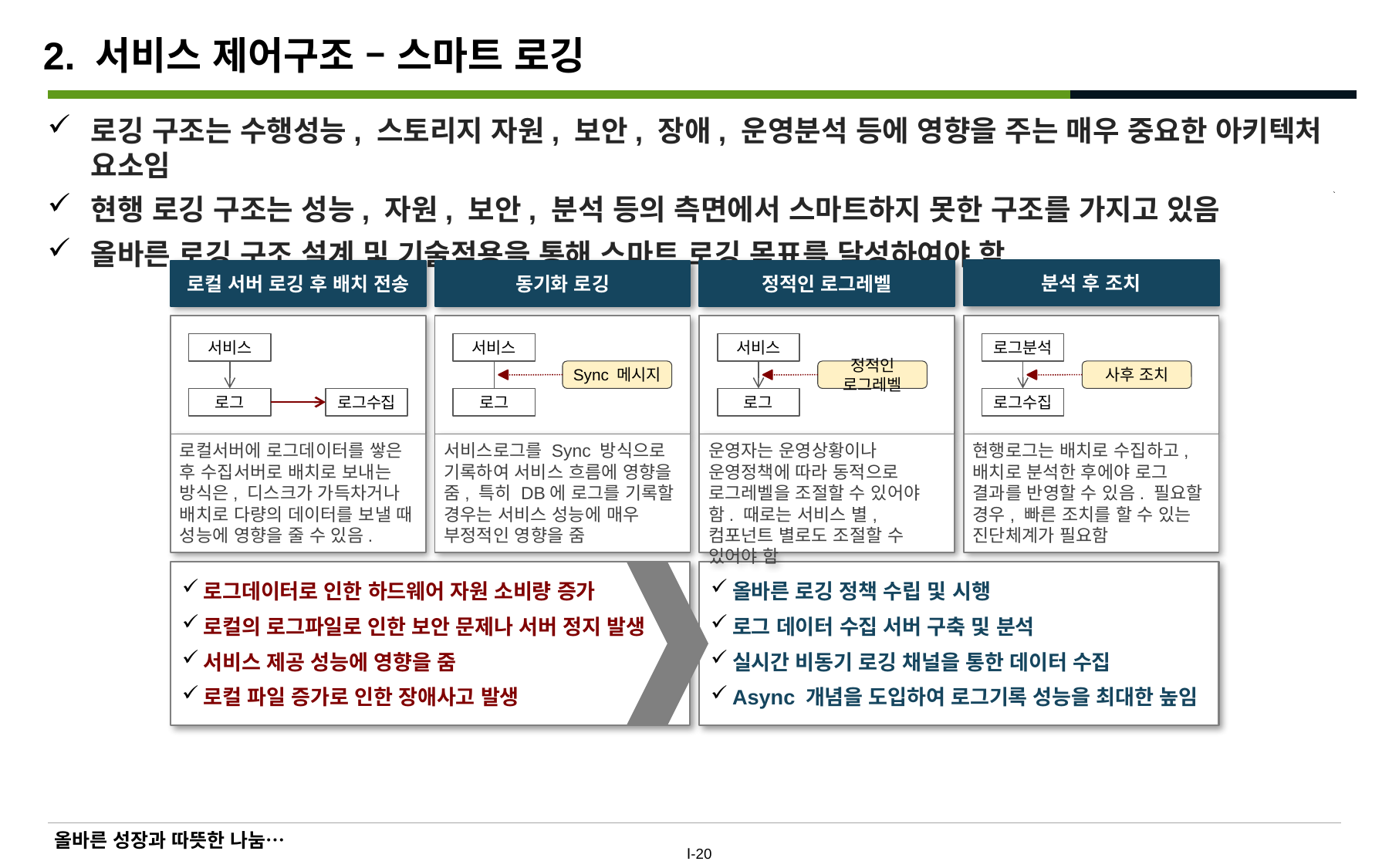

# 2. 서비스 제어구조 – 스마트 로깅
로깅 구조는 수행성능, 스토리지 자원, 보안, 장애, 운영분석 등에 영향을 주는 매우 중요한 아키텍처 요소임
현행 로깅 구조는 성능, 자원, 보안, 분석 등의 측면에서 스마트하지 못한 구조를 가지고 있음
올바른 로깅 구조 설계 및 기술적용을 통해 스마트 로깅 목표를 달성하여야 함
분석 후 조치
로컬 서버 로깅 후 배치 전송
동기화 로깅
정적인 로그레벨

서비스
서비스
서비스
로그분석
Sync 메시지
정적인 로그레벨
사후 조치

로그
로그수집
로그
로그
로그수집
로컬서버에 로그데이터를 쌓은 후 수집서버로 배치로 보내는 방식은, 디스크가 가득차거나 배치로 다량의 데이터를 보낼 때 성능에 영향을 줄 수 있음.
서비스로그를 Sync 방식으로 기록하여 서비스 흐름에 영향을 줌, 특히 DB에 로그를 기록할 경우는 서비스 성능에 매우 부정적인 영향을 줌
운영자는 운영상황이나 운영정책에 따라 동적으로 로그레벨을 조절할 수 있어야 함. 때로는 서비스 별, 컴포넌트 별로도 조절할 수 있어야 함
현행로그는 배치로 수집하고, 배치로 분석한 후에야 로그 결과를 반영할 수 있음. 필요할 경우, 빠른 조치를 할 수 있는 진단체계가 필요함
로그데이터로 인한 하드웨어 자원 소비량 증가
로컬의 로그파일로 인한 보안 문제나 서버 정지 발생
서비스 제공 성능에 영향을 줌
로컬 파일 증가로 인한 장애사고 발생

올바른 로깅 정책 수립 및 시행
로그 데이터 수집 서버 구축 및 분석
실시간 비동기 로깅 채널을 통한 데이터 수집
Async 개념을 도입하여 로그기록 성능을 최대한 높임